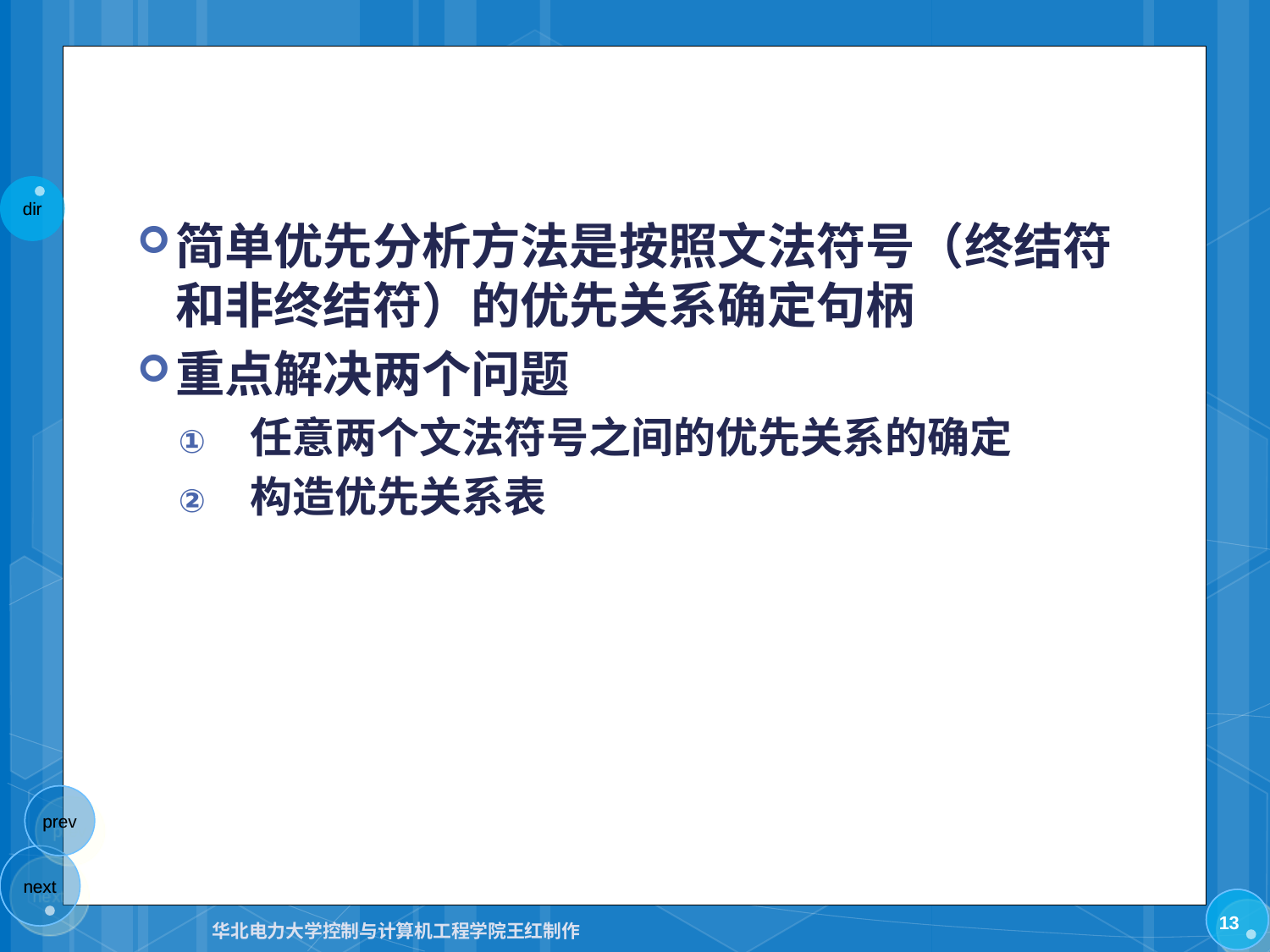

#
简单优先分析方法是按照文法符号（终结符和非终结符）的优先关系确定句柄
重点解决两个问题
任意两个文法符号之间的优先关系的确定
构造优先关系表
13
华北电力大学控制与计算机工程学院王红制作